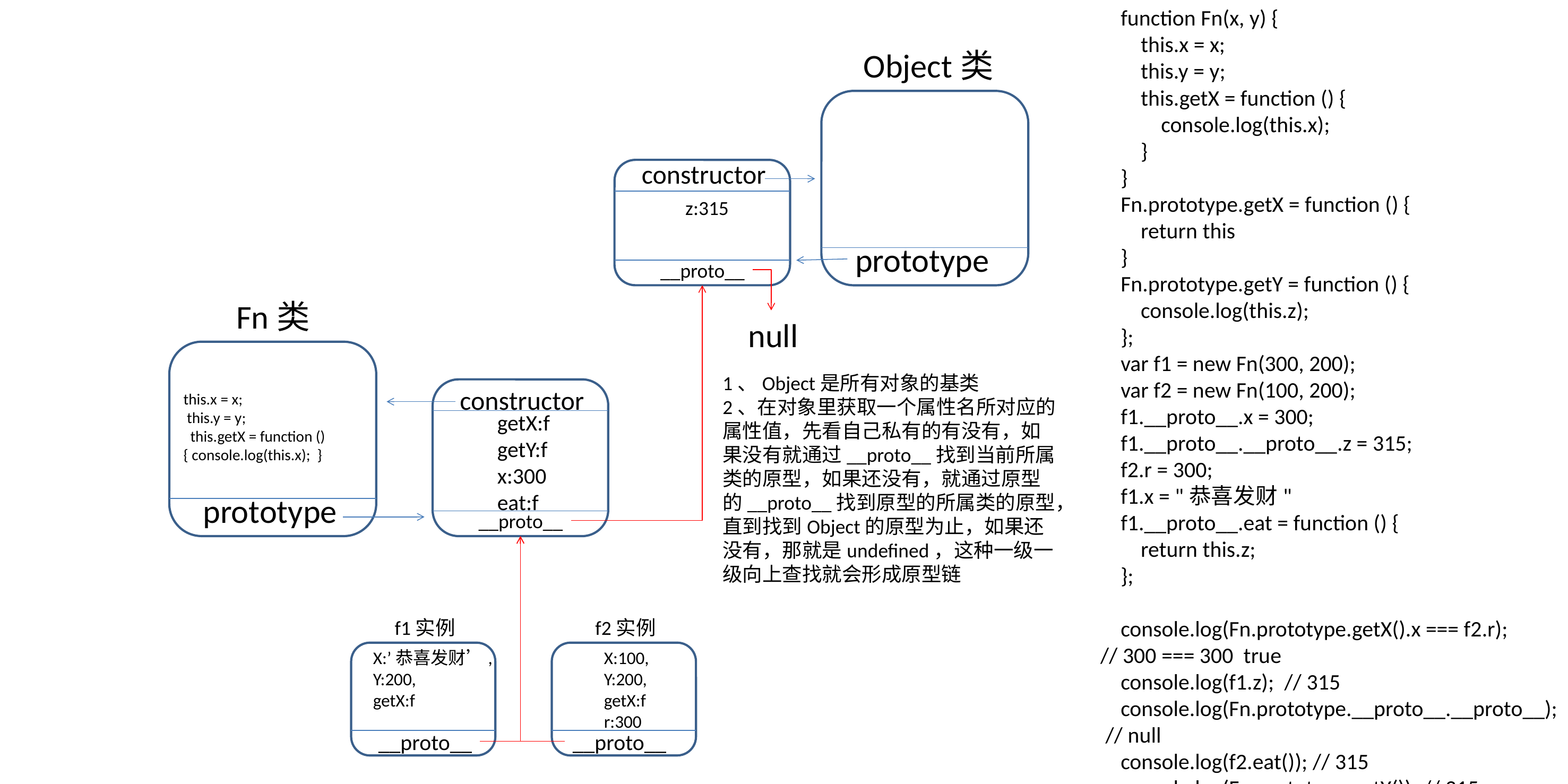

function Fn(x, y) {
            this.x = x;
            this.y = y;
            this.getX = function () {
                console.log(this.x);
            }
        }
        Fn.prototype.getX = function () {
            return this
        }
        Fn.prototype.getY = function () {
            console.log(this.z);
        };
        var f1 = new Fn(300, 200);
        var f2 = new Fn(100, 200);
        f1.__proto__.x = 300;
        f1.__proto__.__proto__.z = 315;
        f2.r = 300;
        f1.x = "恭喜发财"
        f1.__proto__.eat = function () {
            return this.z;
        };
        console.log(Fn.prototype.getX().x === f2.r);
    // 300 === 300  true
        console.log(f1.z);  // 315
        console.log(Fn.prototype.__proto__.__proto__);
     // null
        console.log(f2.eat()); // 315
        console.log(Fn.prototype.getY()); // 315
        f1.getX(); //恭喜发财

Object类

constructor

z:315
prototype
__proto__
Fn类
null

1、Object是所有对象的基类
2、在对象里获取一个属性名所对应的属性值，先看自己私有的有没有，如果没有就通过__proto__找到当前所属类的原型，如果还没有，就通过原型的__proto__找到原型的所属类的原型，直到找到Object的原型为止，如果还没有，那就是undefined，这种一级一级向上查找就会形成原型链

constructor
this.x = x;
 this.y = y;
  this.getX = function ()
{ console.log(this.x);  }
getX:f
getY:f
x:300
eat:f
prototype
__proto__
f1实例
f2实例

X:’恭喜发财’,
Y:200,
getX:f

X:100,
Y:200,
getX:f
r:300
__proto__
__proto__